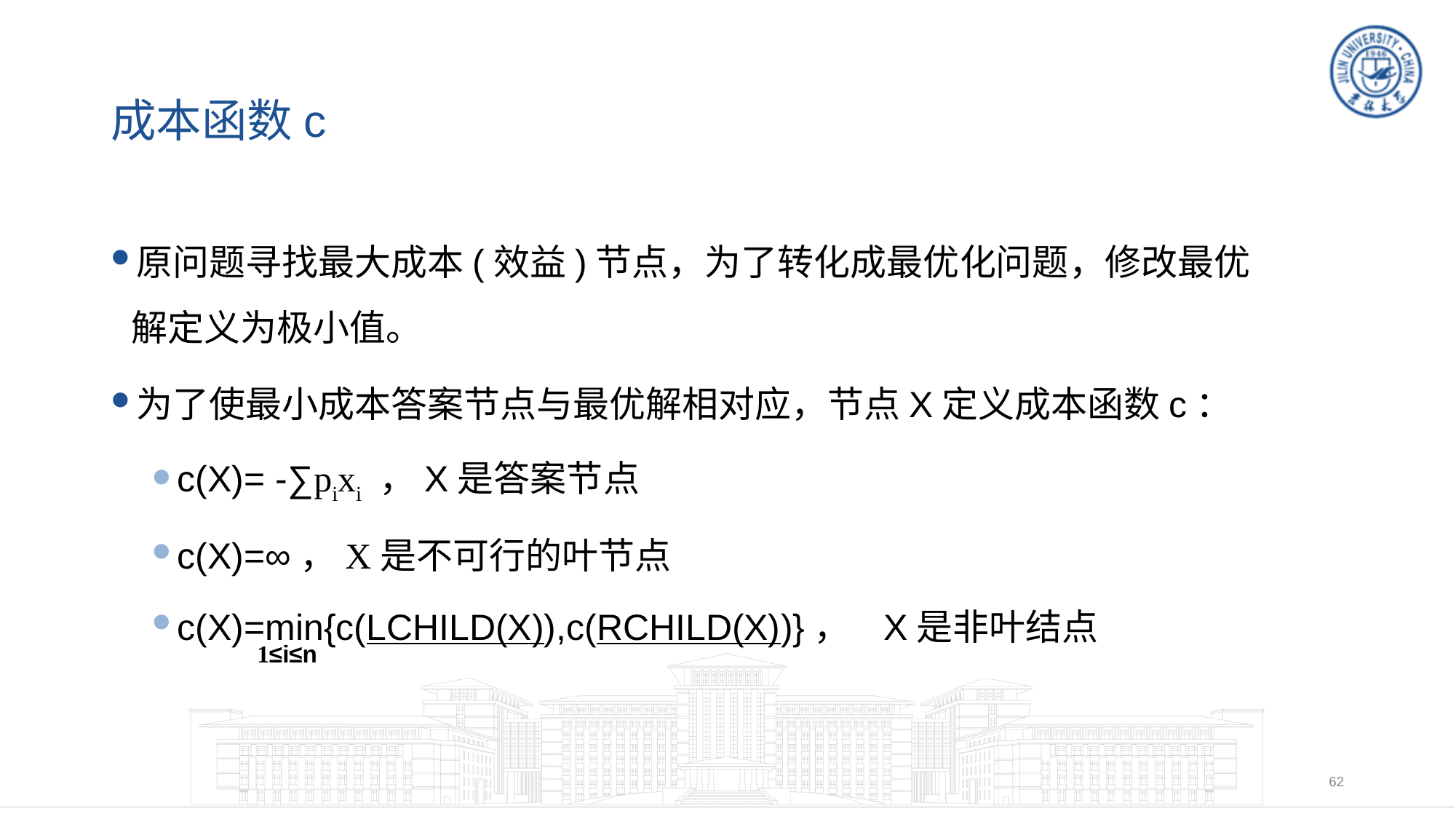

# 成本函数c
原问题寻找最大成本(效益)节点，为了转化成最优化问题，修改最优解定义为极小值。
为了使最小成本答案节点与最优解相对应，节点X定义成本函数c：
c(X)= -∑pixi ，X是答案节点
c(X)=∞，X是不可行的叶节点
c(X)=min{c(LCHILD(X)),c(RCHILD(X))}，   X是非叶结点

1≤i≤n
62